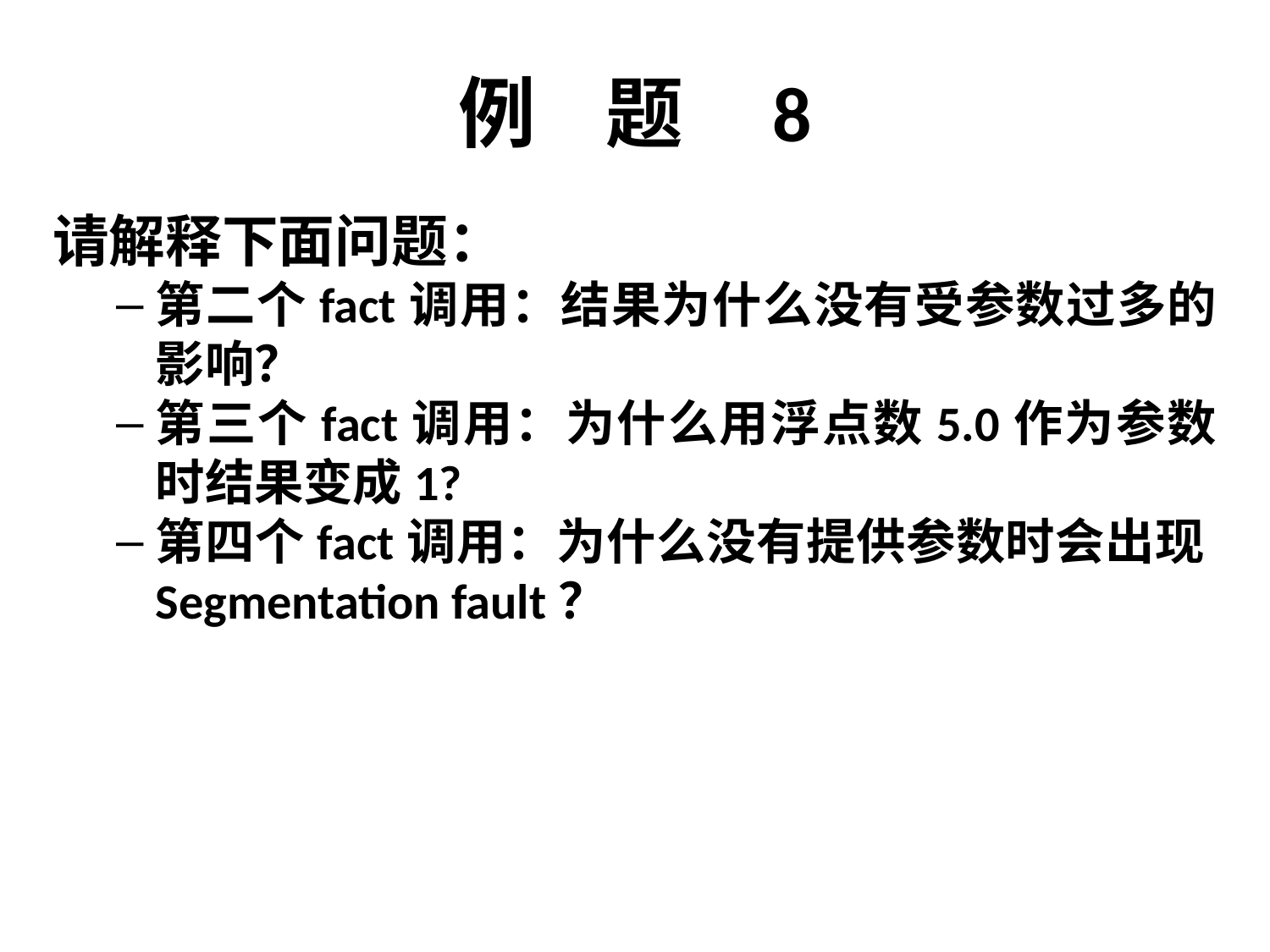

# 例    题    8
请解释下面问题：
第二个fact调用：结果为什么没有受参数过多的影响？
第三个fact调用：为什么用浮点数5.0作为参数时结果变成1?
第四个fact调用：为什么没有提供参数时会出现Segmentation fault？